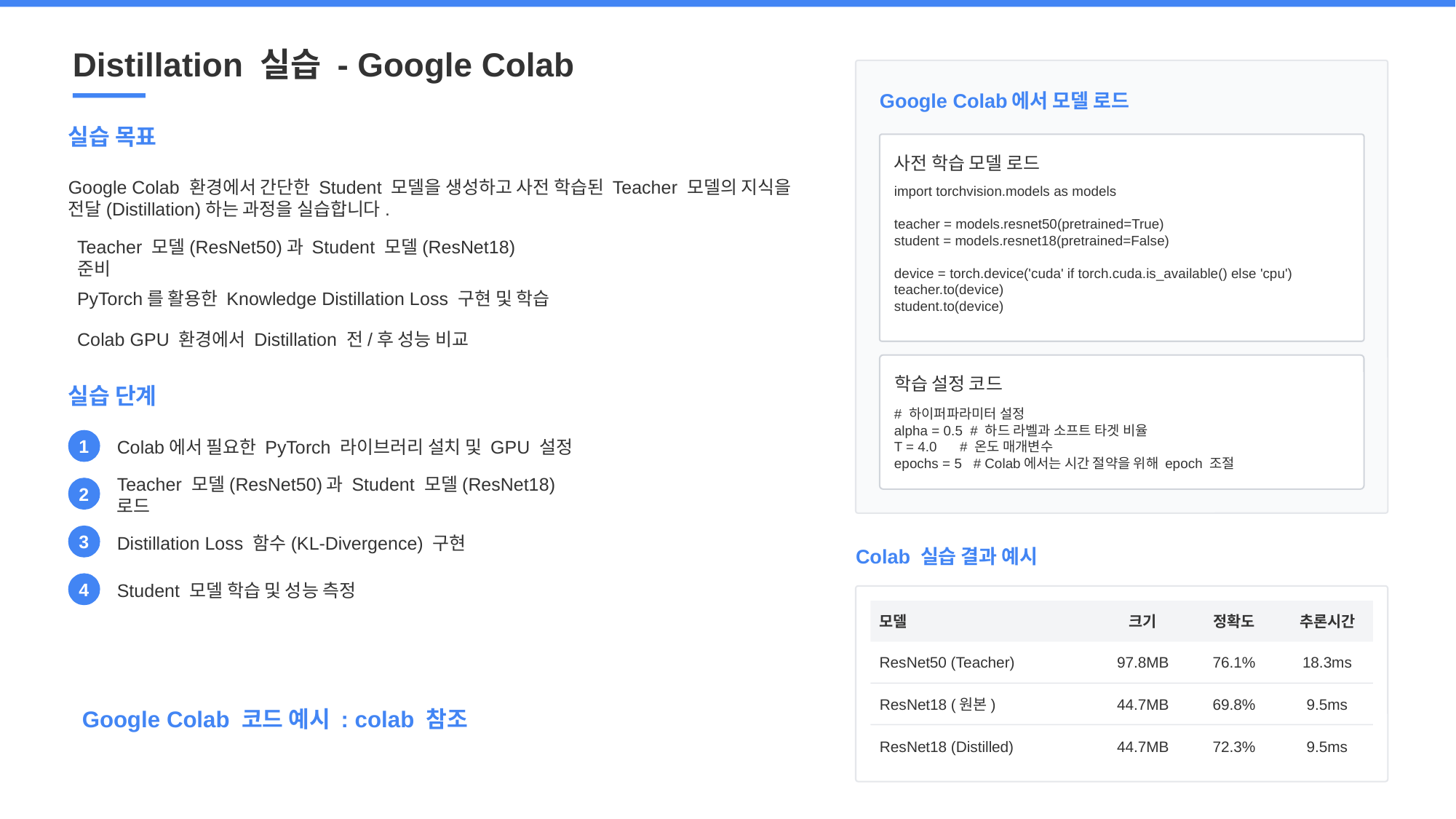

Distillation 실습 - Google Colab

Google Colab에서 모델 로드

실습 목표

사전 학습 모델 로드
Google Colab 환경에서 간단한 Student 모델을 생성하고 사전 학습된 Teacher 모델의 지식을 전달(Distillation)하는 과정을 실습합니다.
import torchvision.models as models

teacher = models.resnet50(pretrained=True)
student = models.resnet18(pretrained=False)

device = torch.device('cuda' if torch.cuda.is_available() else 'cpu')
teacher.to(device)
student.to(device)
Teacher 모델(ResNet50)과 Student 모델(ResNet18) 준비
PyTorch를 활용한 Knowledge Distillation Loss 구현 및 학습
Colab GPU 환경에서 Distillation 전/후 성능 비교

학습 설정 코드
실습 단계
# 하이퍼파라미터 설정
alpha = 0.5  # 하드 라벨과 소프트 타겟 비율
T = 4.0      # 온도 매개변수
epochs = 5   # Colab에서는 시간 절약을 위해 epoch 조절

1
Colab에서 필요한 PyTorch 라이브러리 설치 및 GPU 설정

2
Teacher 모델(ResNet50)과 Student 모델(ResNet18) 로드

3
Distillation Loss 함수(KL-Divergence) 구현
Colab 실습 결과 예시

4
Student 모델 학습 및 성능 측정

모델
크기
정확도
추론시간
ResNet50 (Teacher)
97.8MB
76.1%
18.3ms

ResNet18 (원본)
44.7MB
69.8%
9.5ms
Google Colab 코드 예시 : colab 참조

ResNet18 (Distilled)
44.7MB
72.3%
9.5ms